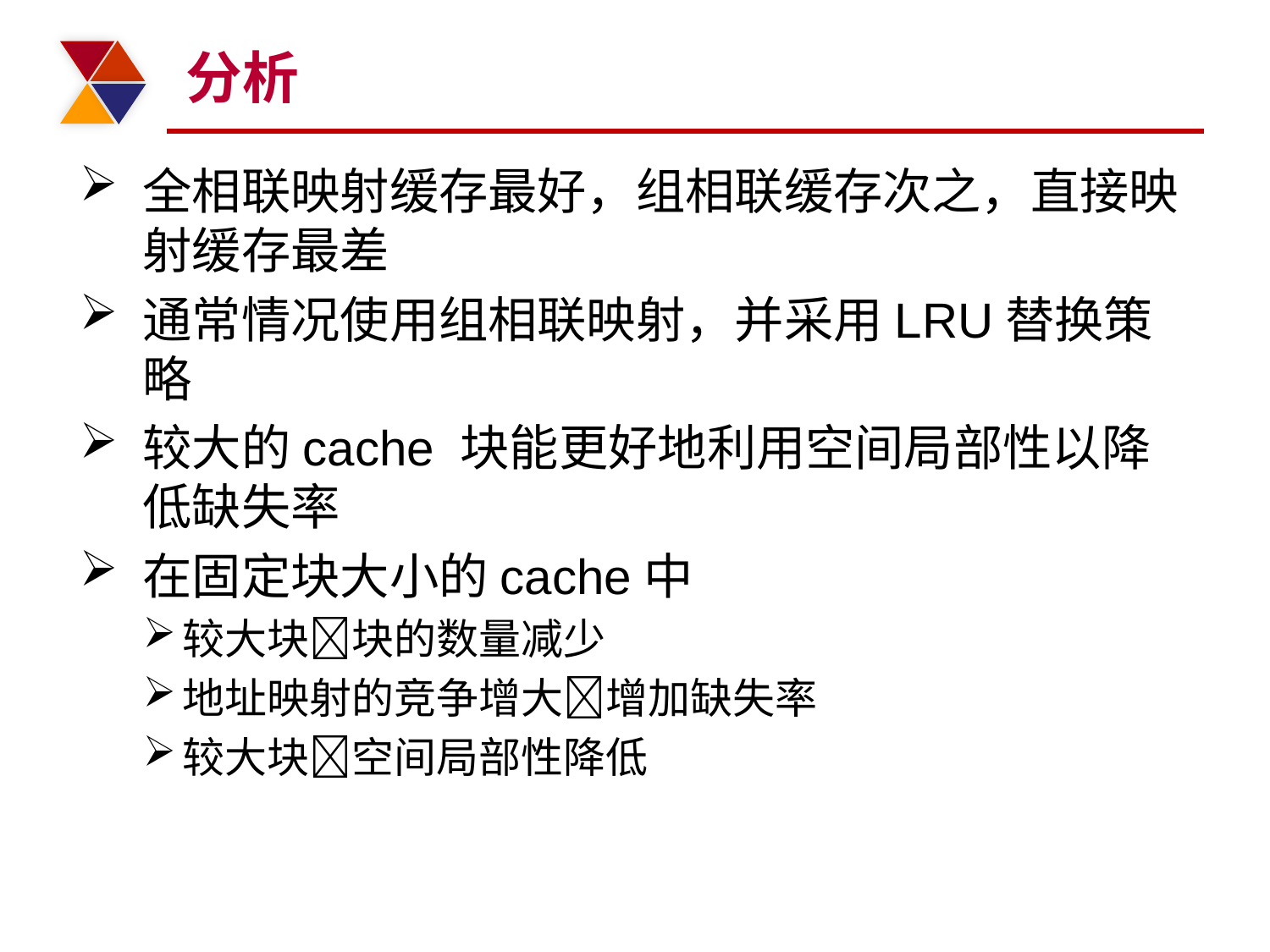

# 分析
全相联映射缓存最好，组相联缓存次之，直接映射缓存最差
通常情况使用组相联映射，并采用LRU替换策略
较大的cache 块能更好地利用空间局部性以降低缺失率
在固定块大小的cache中
较大块⇒块的数量减少
地址映射的竞争增大⇒增加缺失率
较大块⇒空间局部性降低